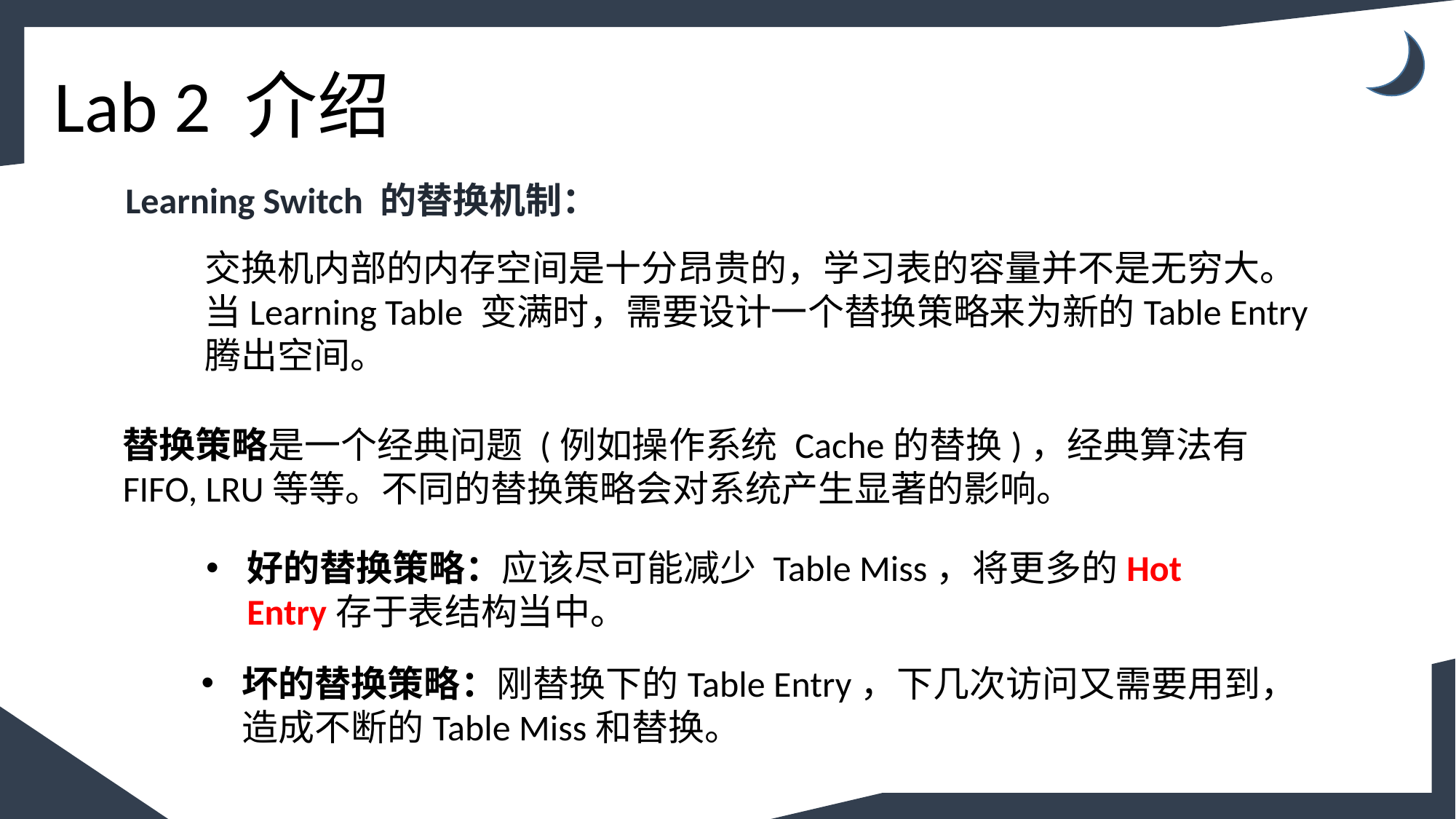

# Lab 2 介绍
Learning Switch 的替换机制：

交换机内部的内存空间是十分昂贵的，学习表的容量并不是无穷大。
当Learning Table 变满时，需要设计一个替换策略来为新的Table Entry 腾出空间。
替换策略是一个经典问题 (例如操作系统 Cache的替换)，经典算法有FIFO, LRU等等。不同的替换策略会对系统产生显著的影响。
好的替换策略：应该尽可能减少 Table Miss，将更多的Hot Entry存于表结构当中。
坏的替换策略：刚替换下的Table Entry，下几次访问又需要用到，造成不断的Table Miss和替换。